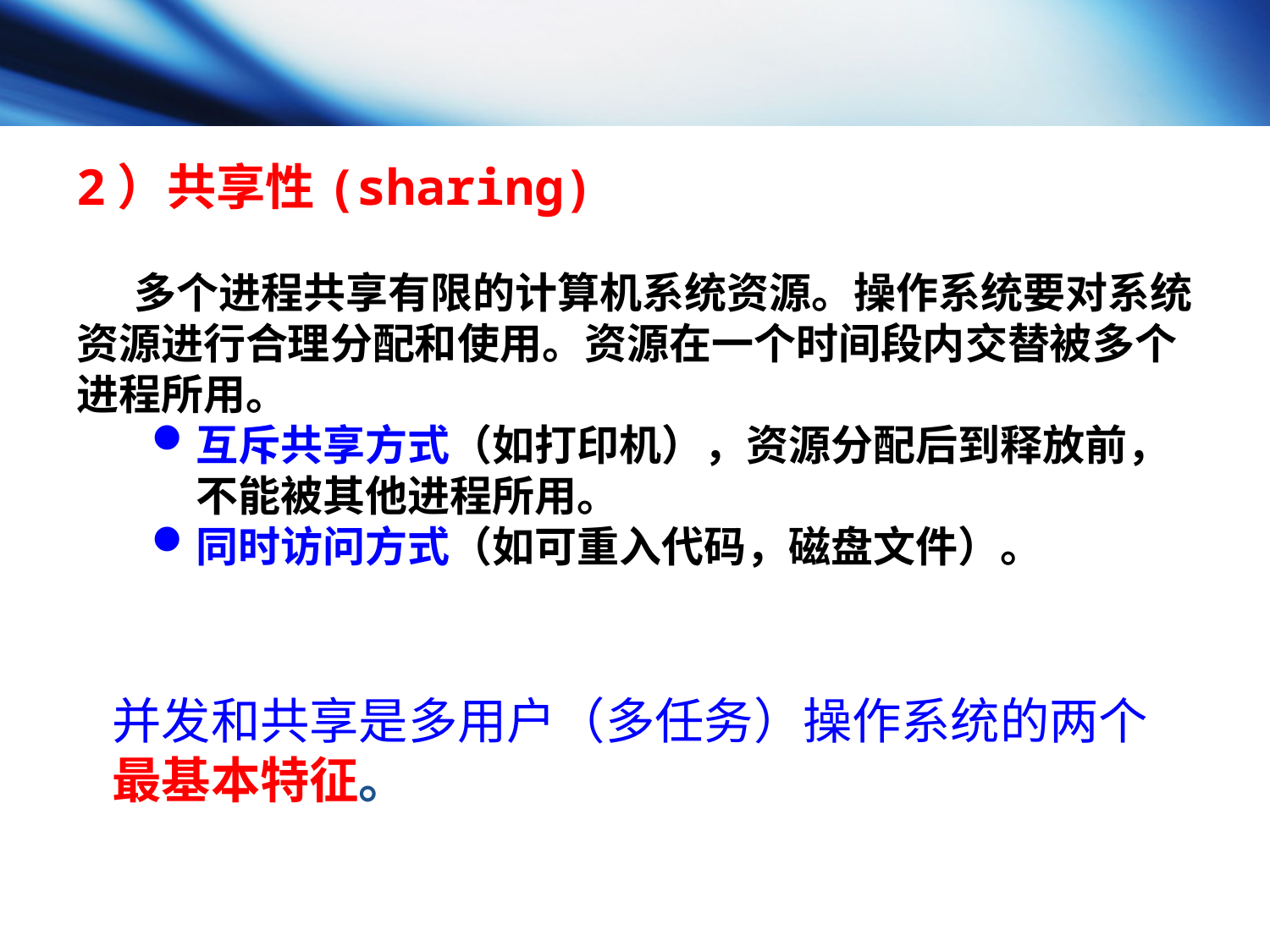

2）共享性(sharing)

     多个进程共享有限的计算机系统资源。操作系统要对系统资源进行合理分配和使用。资源在一个时间段内交替被多个进程所用。
互斥共享方式（如打印机），资源分配后到释放前，不能被其他进程所用。
同时访问方式（如可重入代码，磁盘文件）。
并发和共享是多用户（多任务）操作系统的两个最基本特征。